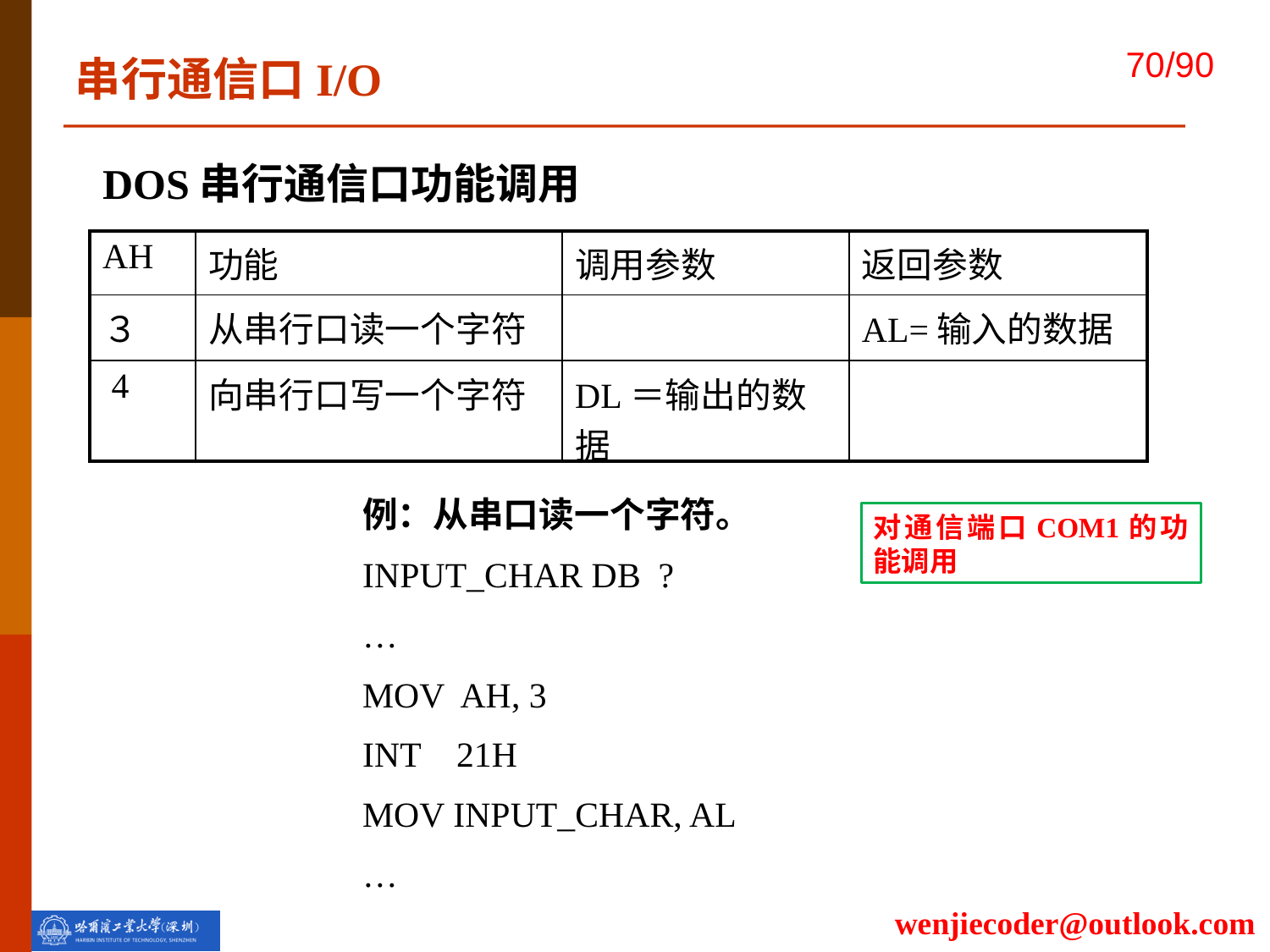

串行通信口I/O
DOS串行通信口功能调用
| AH | 功能 | 调用参数 | 返回参数 |
| --- | --- | --- | --- |
| ３ | 从串行口读一个字符 |  | AL=输入的数据 |
| 4 | 向串行口写一个字符 | DL＝输出的数据 |  |
例：从串口读一个字符。
INPUT_CHAR DB  ?
…
MOV  AH, 3
INT    21H
MOV INPUT_CHAR, AL
…
对通信端口COM1的功能调用